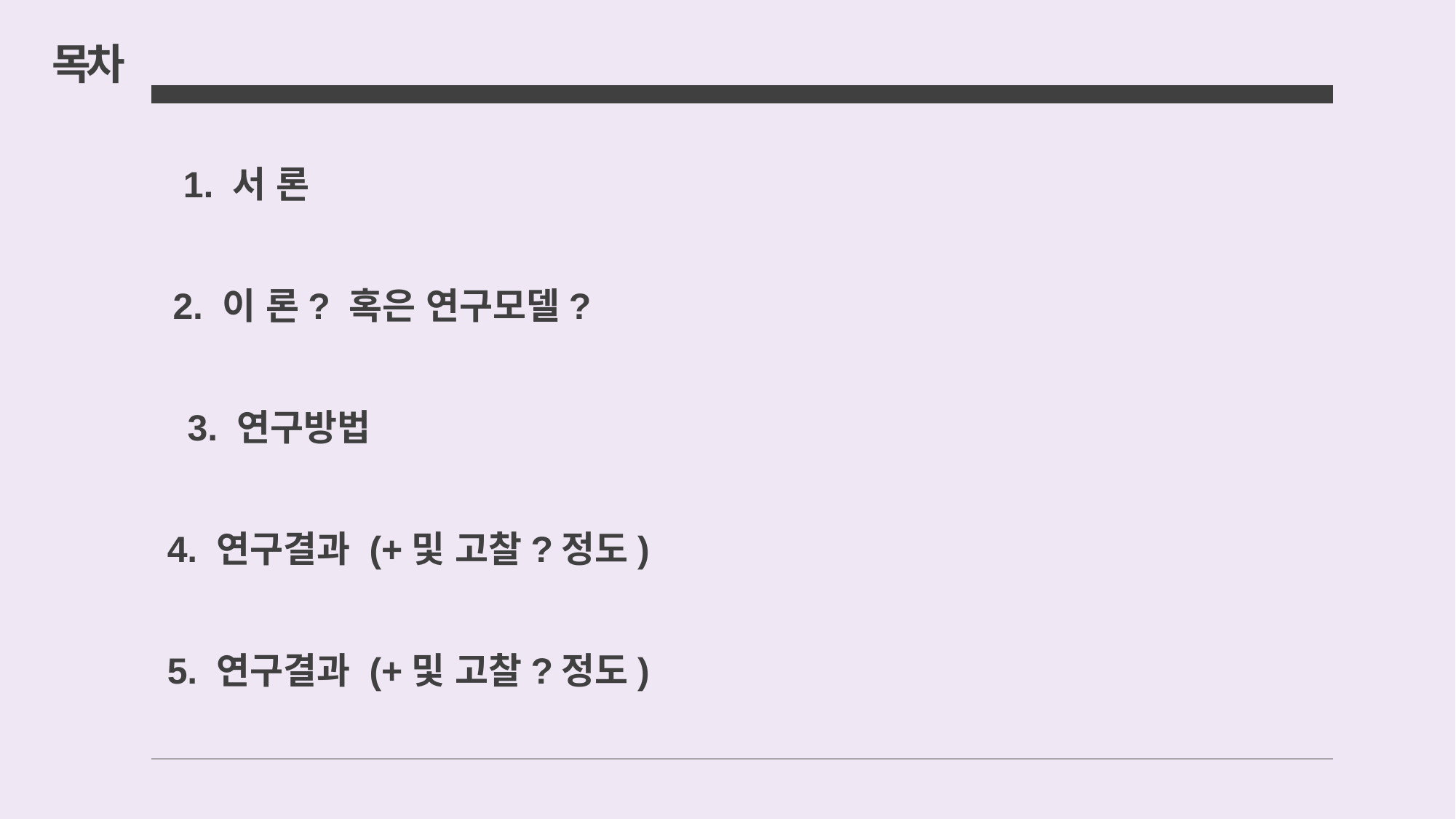

목차
1. 서 론
2. 이 론? 혹은 연구모델?
3. 연구방법
4. 연구결과 (+및 고찰?정도)
5. 연구결과 (+및 고찰?정도)